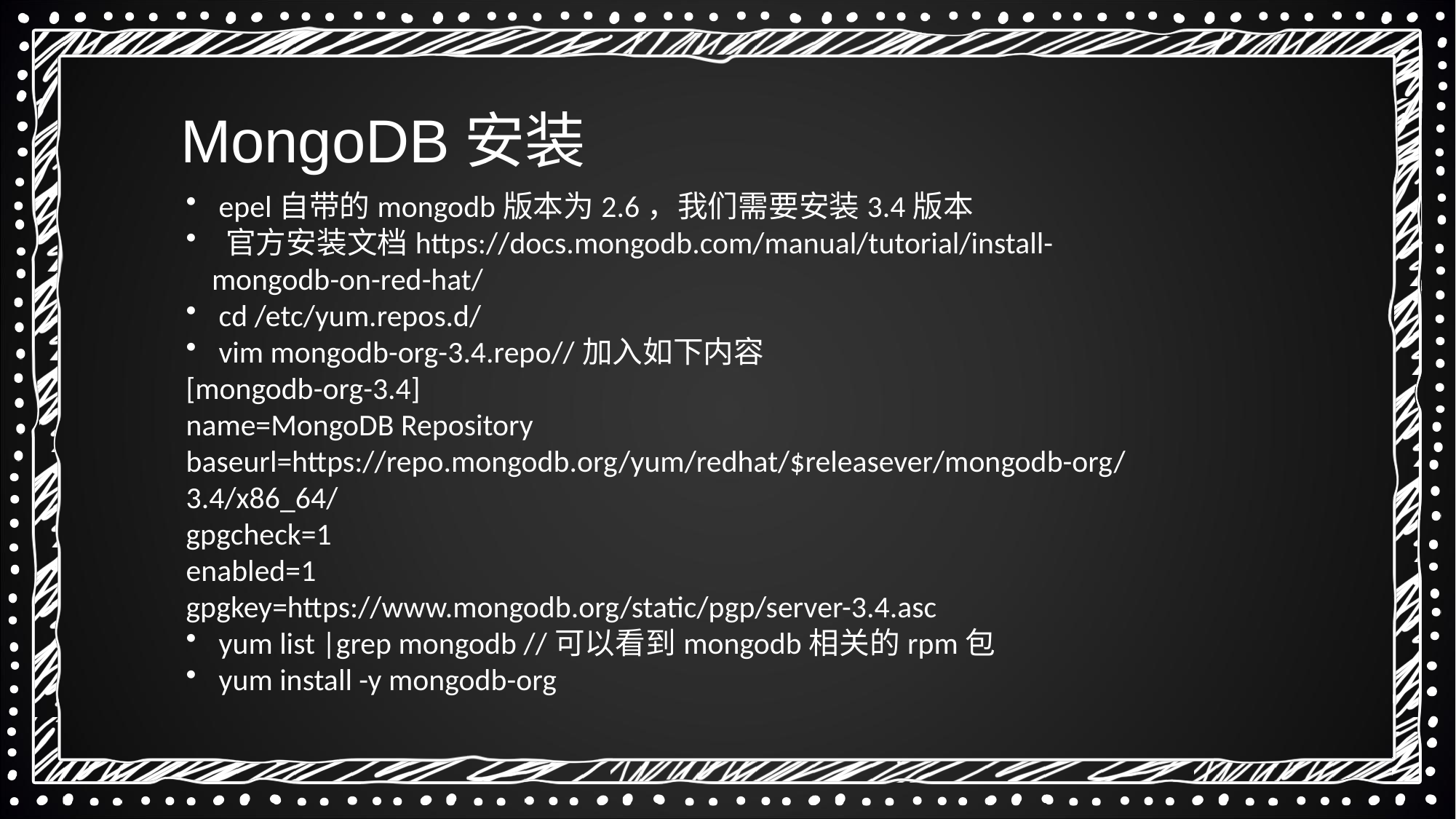

MongoDB安装
 epel自带的mongodb版本为2.6，我们需要安装3.4版本
 官方安装文档https://docs.mongodb.com/manual/tutorial/install-mongodb-on-red-hat/
 cd /etc/yum.repos.d/
 vim mongodb-org-3.4.repo//加入如下内容
[mongodb-org-3.4]
name=MongoDB Repository
baseurl=https://repo.mongodb.org/yum/redhat/$releasever/mongodb-org/3.4/x86_64/
gpgcheck=1
enabled=1
gpgkey=https://www.mongodb.org/static/pgp/server-3.4.asc
 yum list |grep mongodb //可以看到mongodb相关的rpm包
 yum install -y mongodb-org